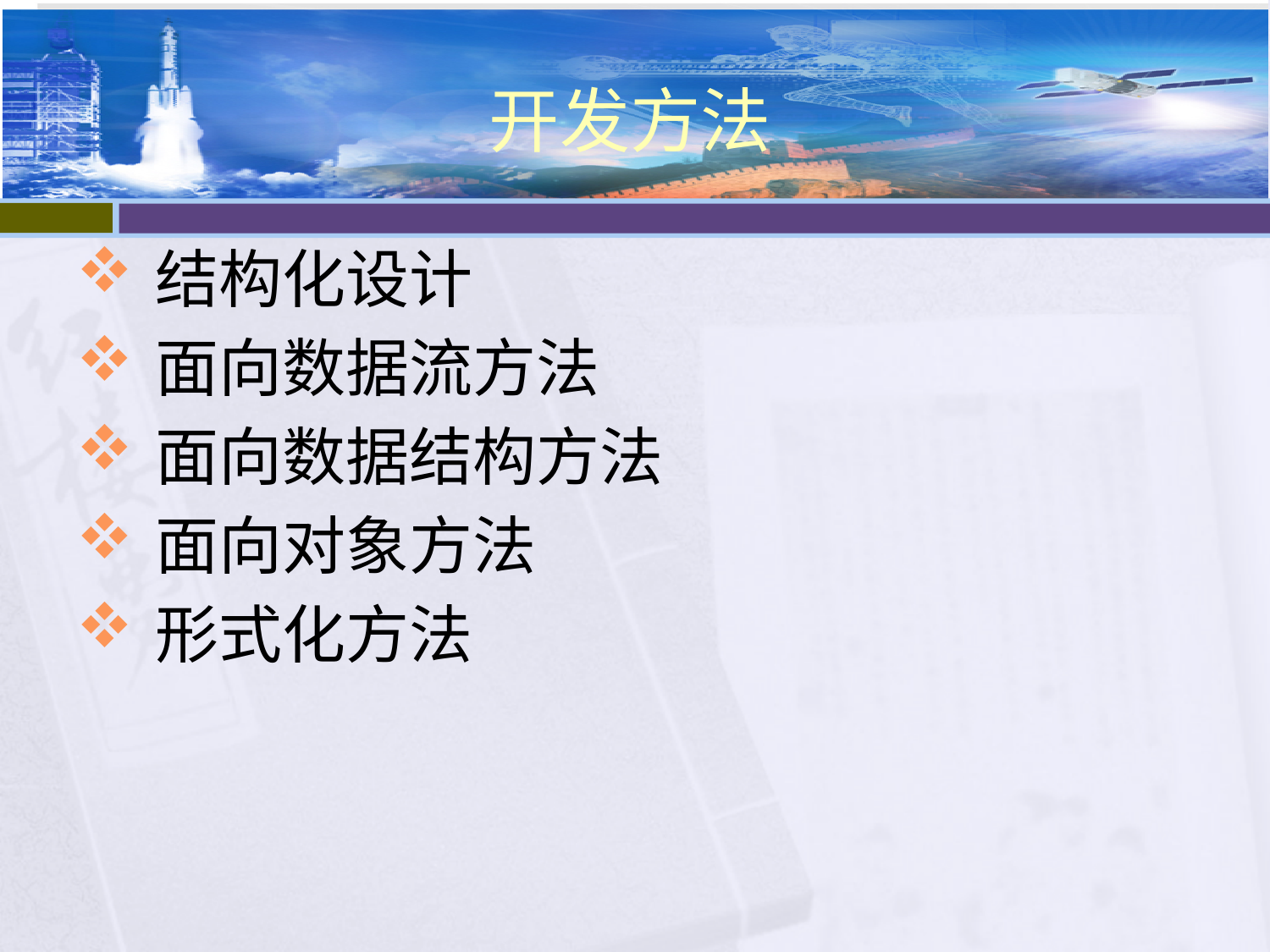

# 开发方法

结构化设计
面向数据流方法
面向数据结构方法
面向对象方法
形式化方法